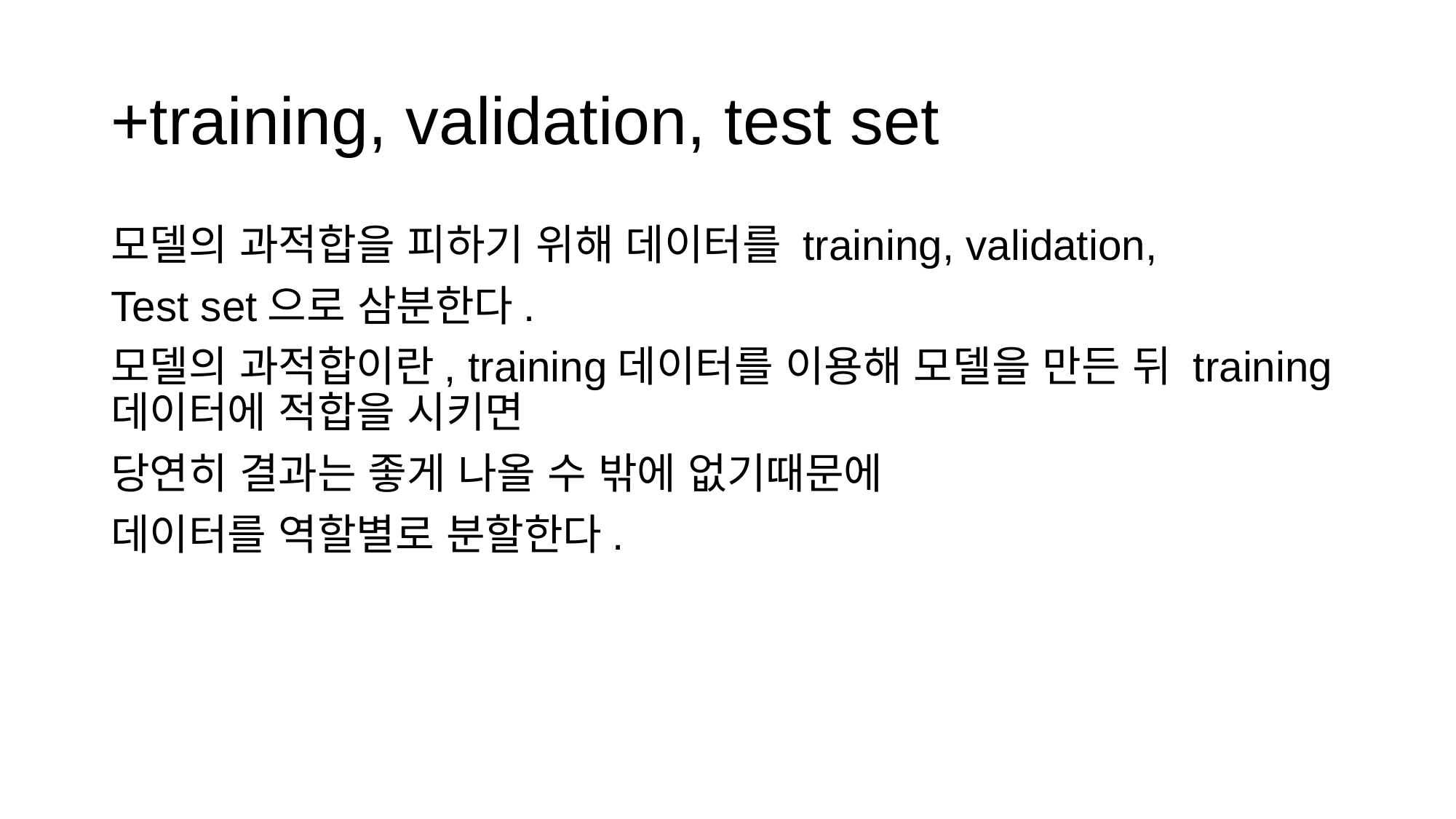

# +training, validation, test set
모델의 과적합을 피하기 위해 데이터를 training, validation,
Test set으로 삼분한다.
모델의 과적합이란, training데이터를 이용해 모델을 만든 뒤 training데이터에 적합을 시키면
당연히 결과는 좋게 나올 수 밖에 없기때문에
데이터를 역할별로 분할한다.